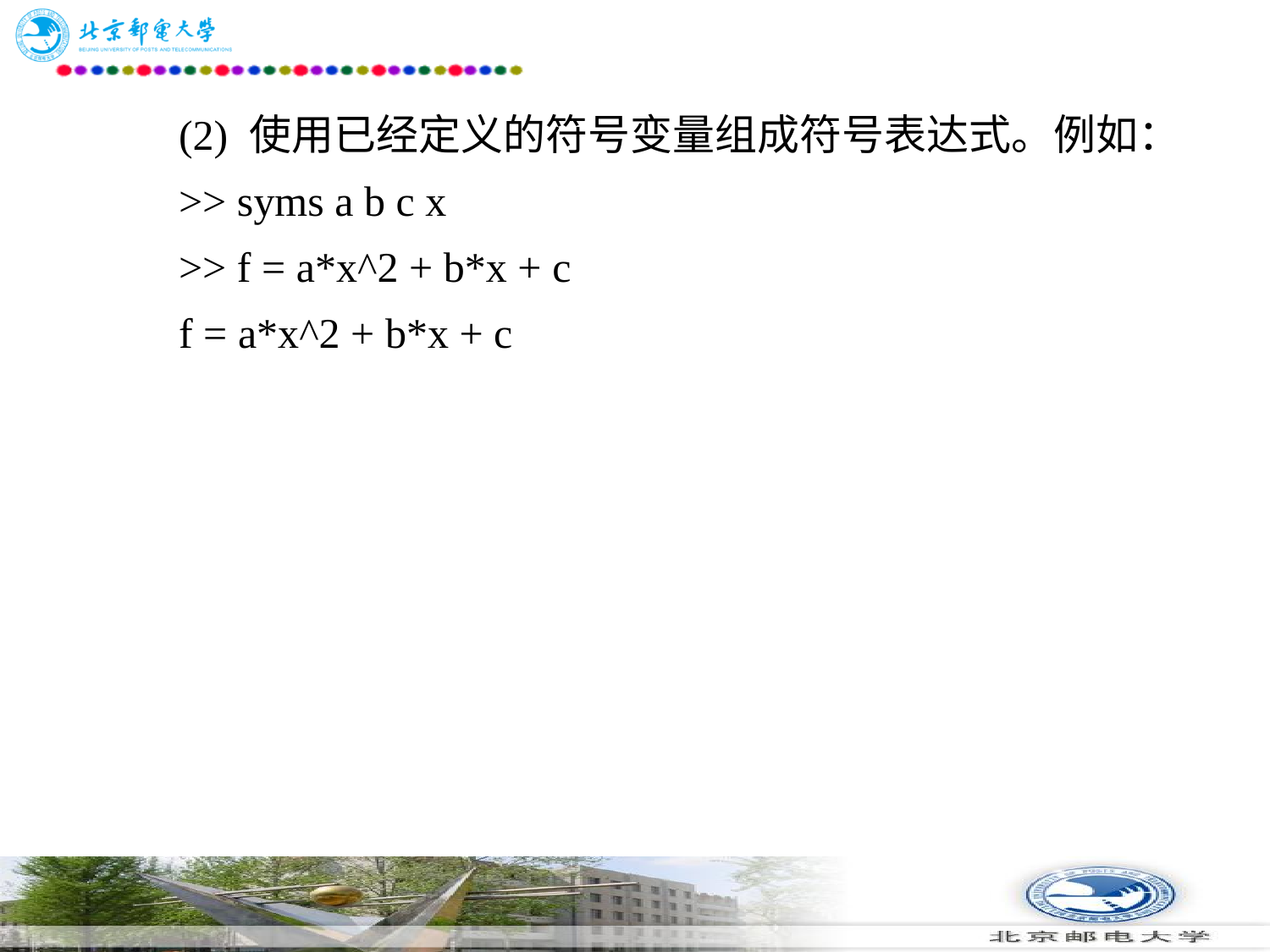

# (2) 使用已经定义的符号变量组成符号表达式。例如： 　　>> syms a b c x 　　>> f = a*x^2 + b*x + c 　　f = a*x^2 + b*x + c